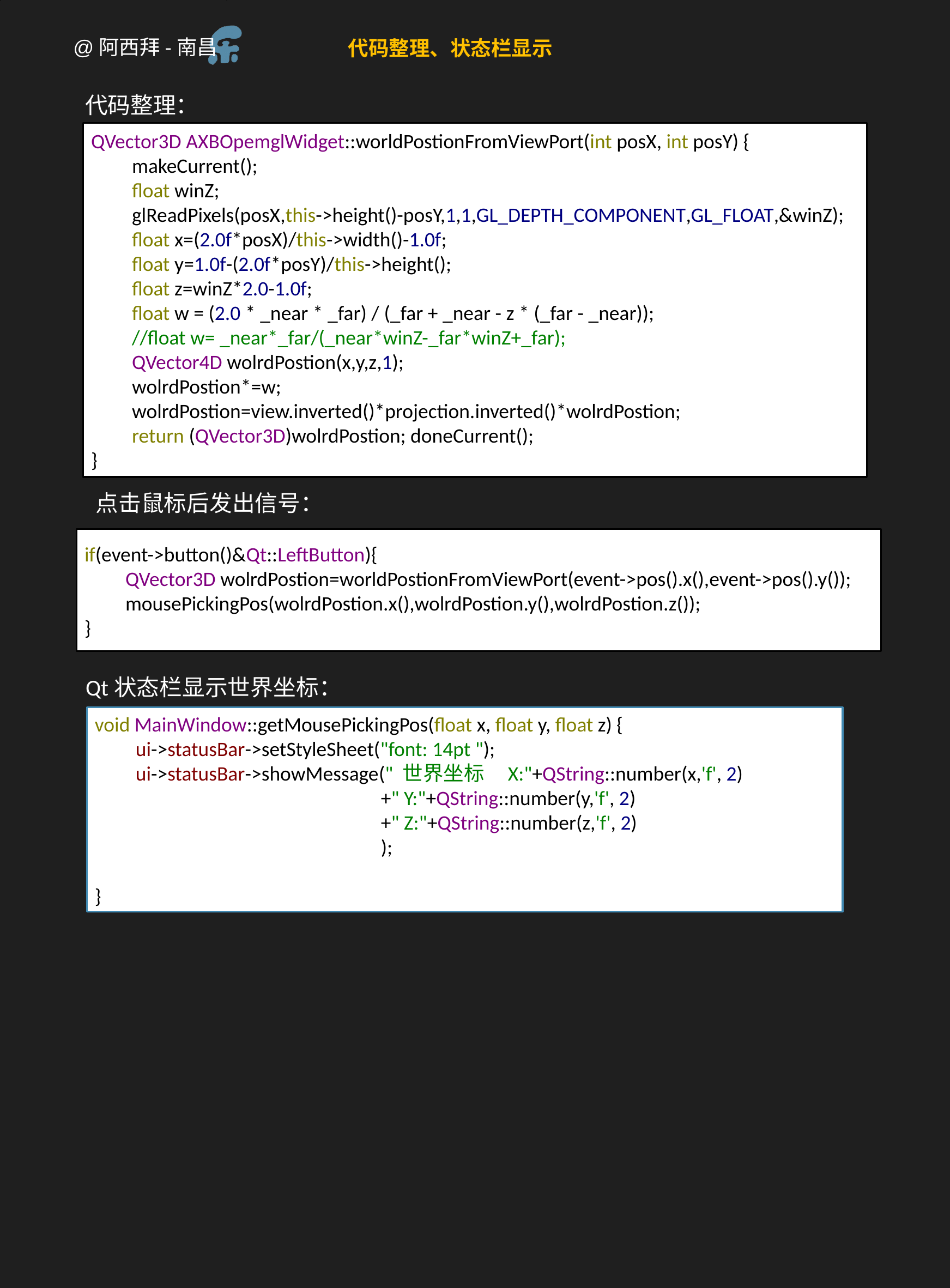

代码整理、状态栏显示
代码整理：
QVector3D AXBOpemglWidget::worldPostionFromViewPort(int posX, int posY) {
makeCurrent();
float winZ;
glReadPixels(posX,this->height()-posY,1,1,GL_DEPTH_COMPONENT,GL_FLOAT,&winZ);
float x=(2.0f*posX)/this->width()-1.0f;
float y=1.0f-(2.0f*posY)/this->height();
float z=winZ*2.0-1.0f;
float w = (2.0 * _near * _far) / (_far + _near - z * (_far - _near));
//float w= _near*_far/(_near*winZ-_far*winZ+_far);
QVector4D wolrdPostion(x,y,z,1);
wolrdPostion*=w;
wolrdPostion=view.inverted()*projection.inverted()*wolrdPostion;
return (QVector3D)wolrdPostion; doneCurrent();
}
点击鼠标后发出信号：
if(event->button()&Qt::LeftButton){
QVector3D wolrdPostion=worldPostionFromViewPort(event->pos().x(),event->pos().y());
mousePickingPos(wolrdPostion.x(),wolrdPostion.y(),wolrdPostion.z());
}
Qt状态栏显示世界坐标：
void MainWindow::getMousePickingPos(float x, float y, float z) {
ui->statusBar->setStyleSheet("font: 14pt ");
ui->statusBar->showMessage(" 世界坐标    X:"+QString::number(x,'f', 2)
+" Y:"+QString::number(y,'f', 2)
+" Z:"+QString::number(z,'f', 2)
);
}